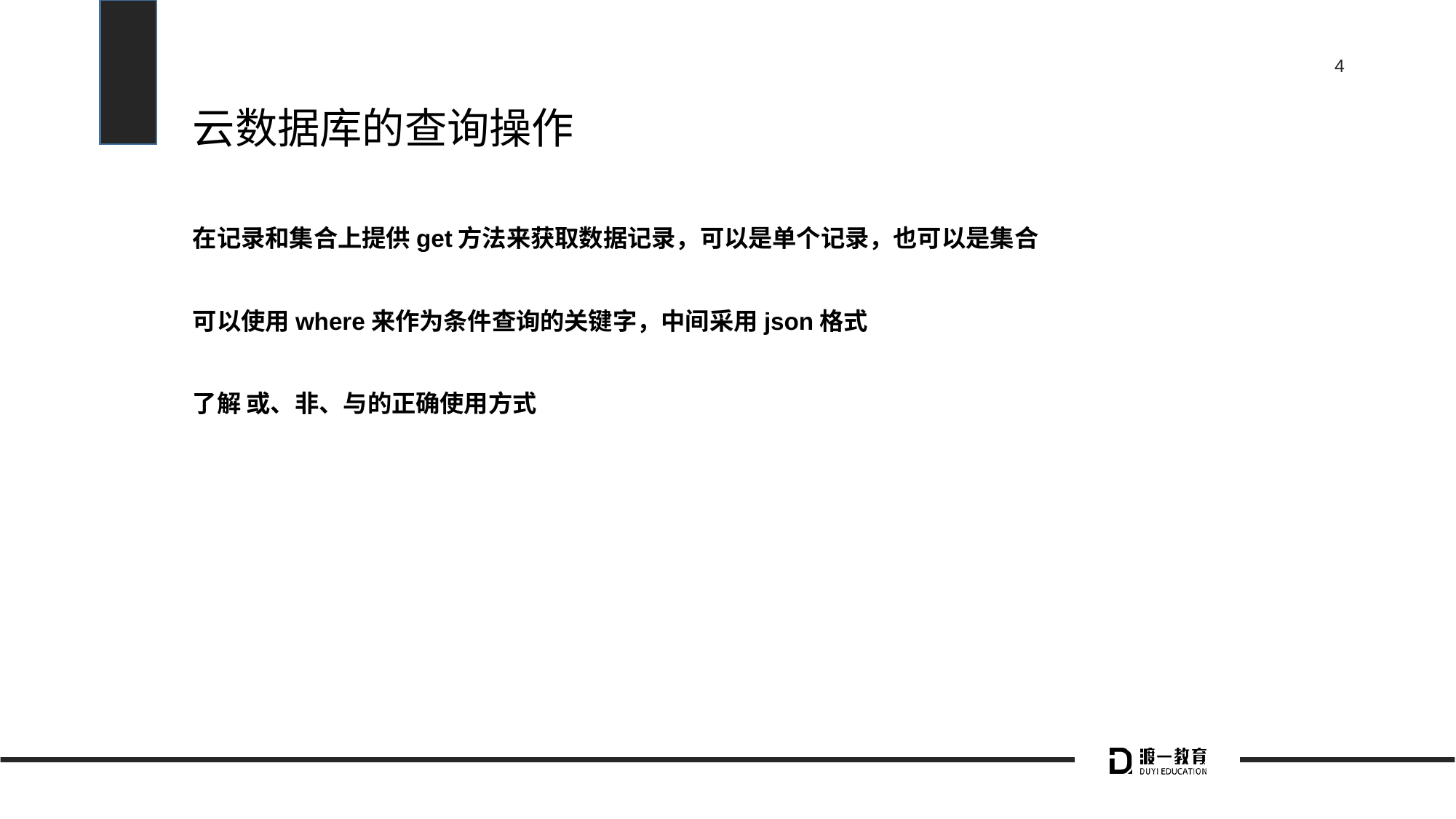

# 云数据库的查询操作
在记录和集合上提供get方法来获取数据记录，可以是单个记录，也可以是集合

可以使用where来作为条件查询的关键字，中间采用json格式

了解 或、非、与的正确使用方式